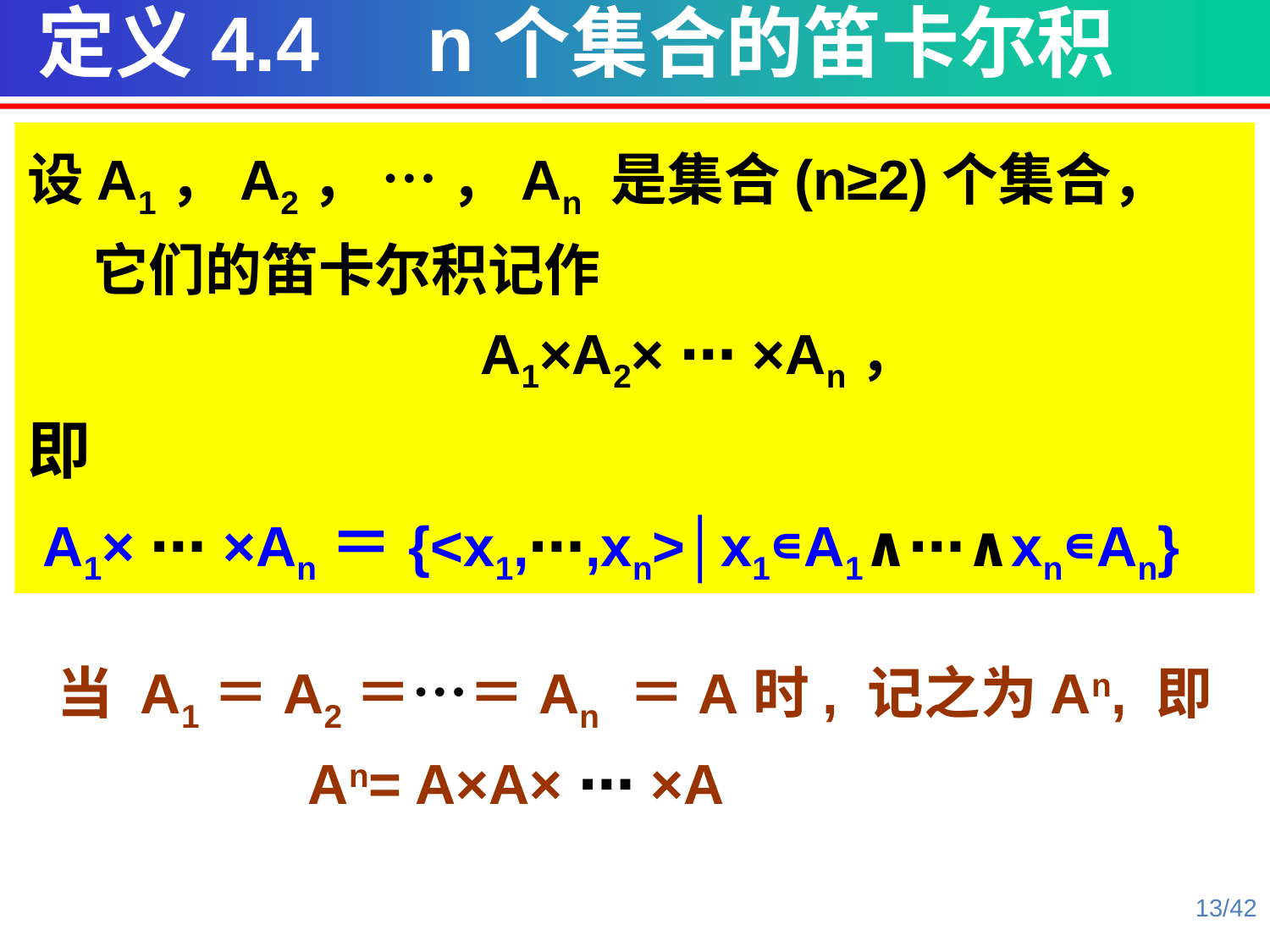

定义4.4     n个集合的笛卡尔积
设A1，A2， ⋯ ，An 是集合(n≥2)个集合，
    它们的笛卡尔积记作
			A1×A2× ⋯ ×An，
即
 A1× ⋯ ×An＝{<x1,⋯,xn>│x1∊A1∧⋯∧xn∊An}
当 A1＝A2＝⋯＝An ＝A时, 记之为An, 即
                An= A×A× ⋯ ×A
13/42